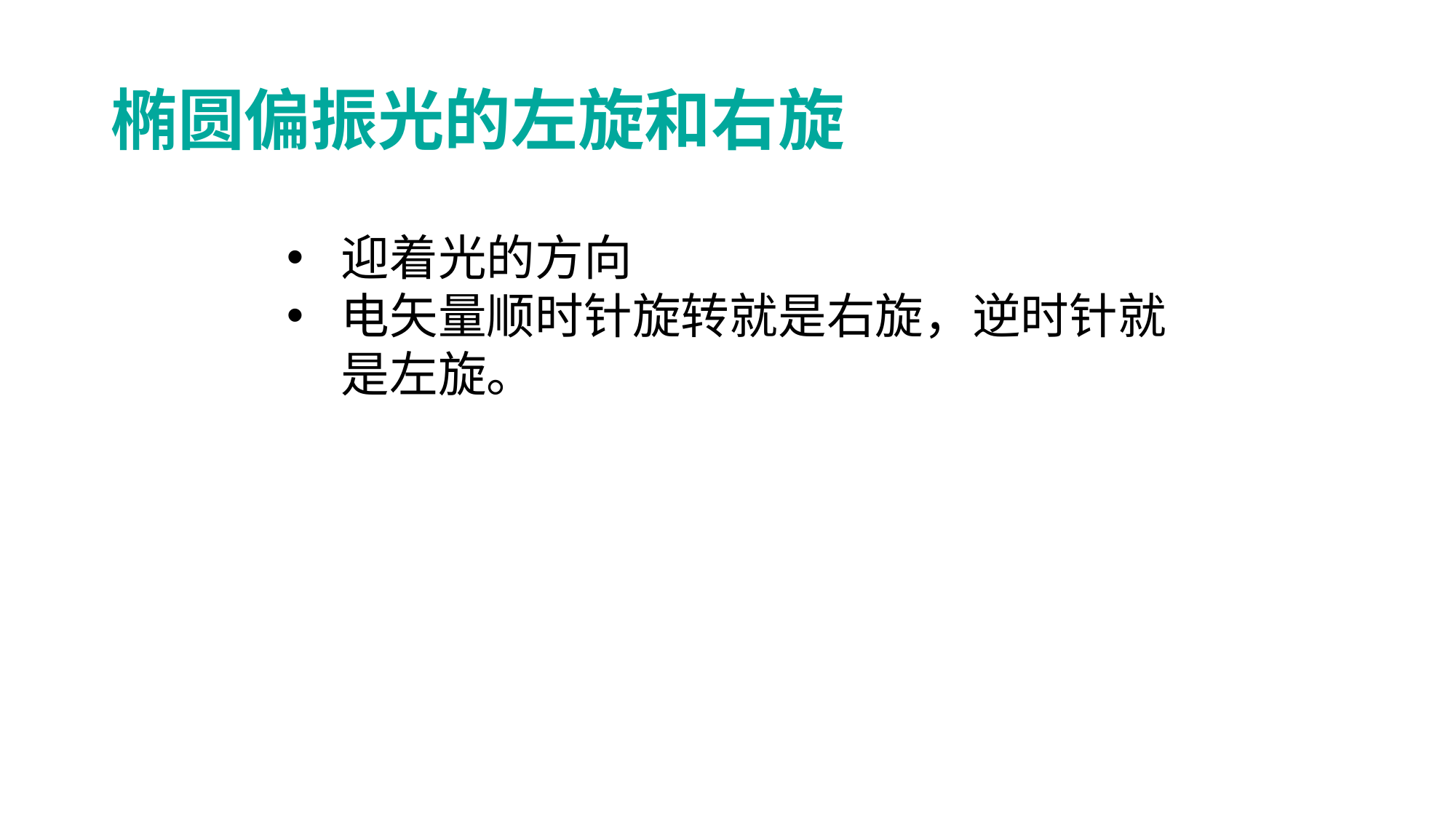

# 椭圆偏振光的左旋和右旋
迎着光的方向
电矢量顺时针旋转就是右旋，逆时针就是左旋。